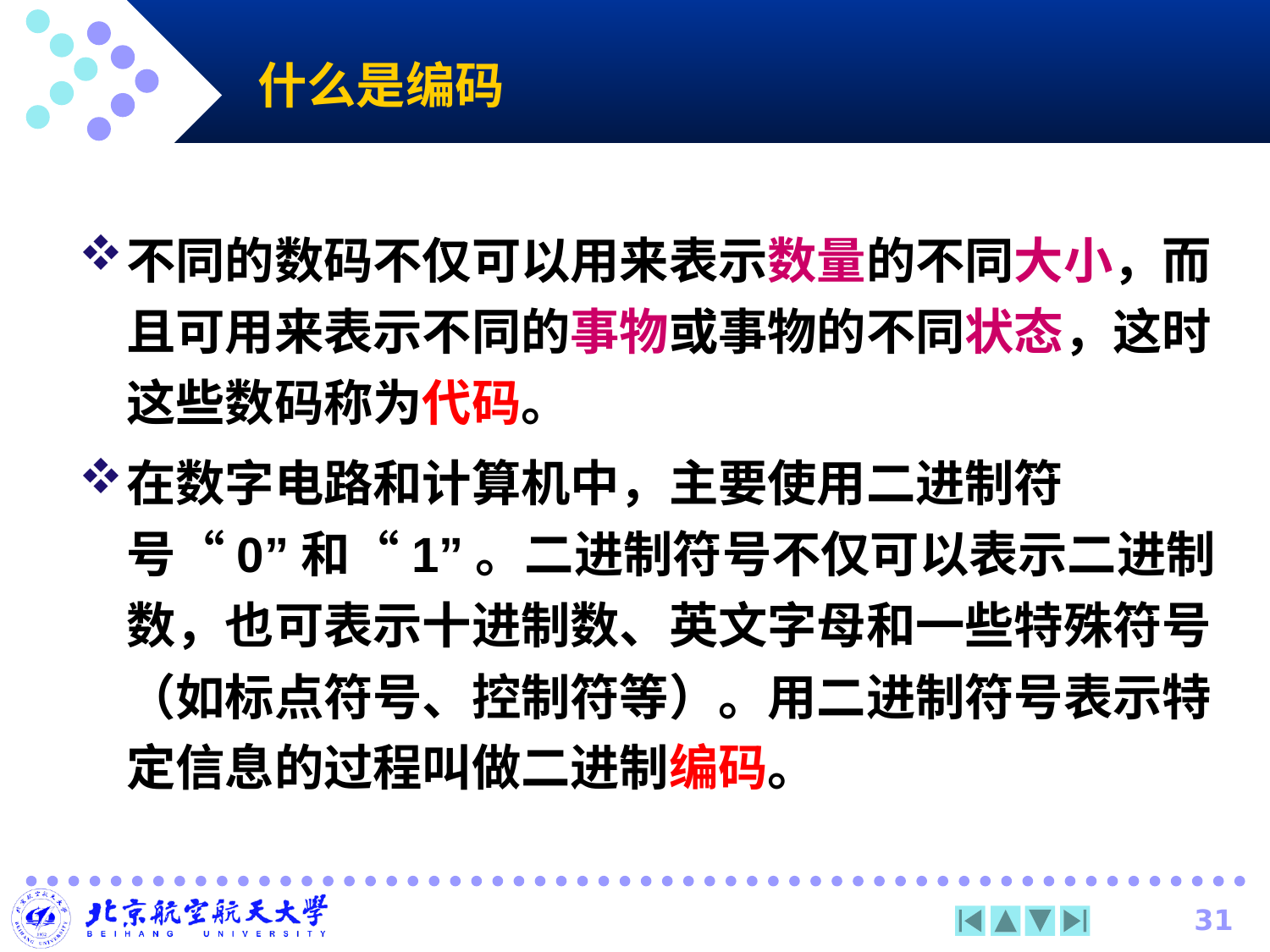

# 什么是编码
不同的数码不仅可以用来表示数量的不同大小，而且可用来表示不同的事物或事物的不同状态，这时这些数码称为代码。
在数字电路和计算机中，主要使用二进制符号“0”和“1”。二进制符号不仅可以表示二进制数，也可表示十进制数、英文字母和一些特殊符号（如标点符号、控制符等）。用二进制符号表示特定信息的过程叫做二进制编码。
31